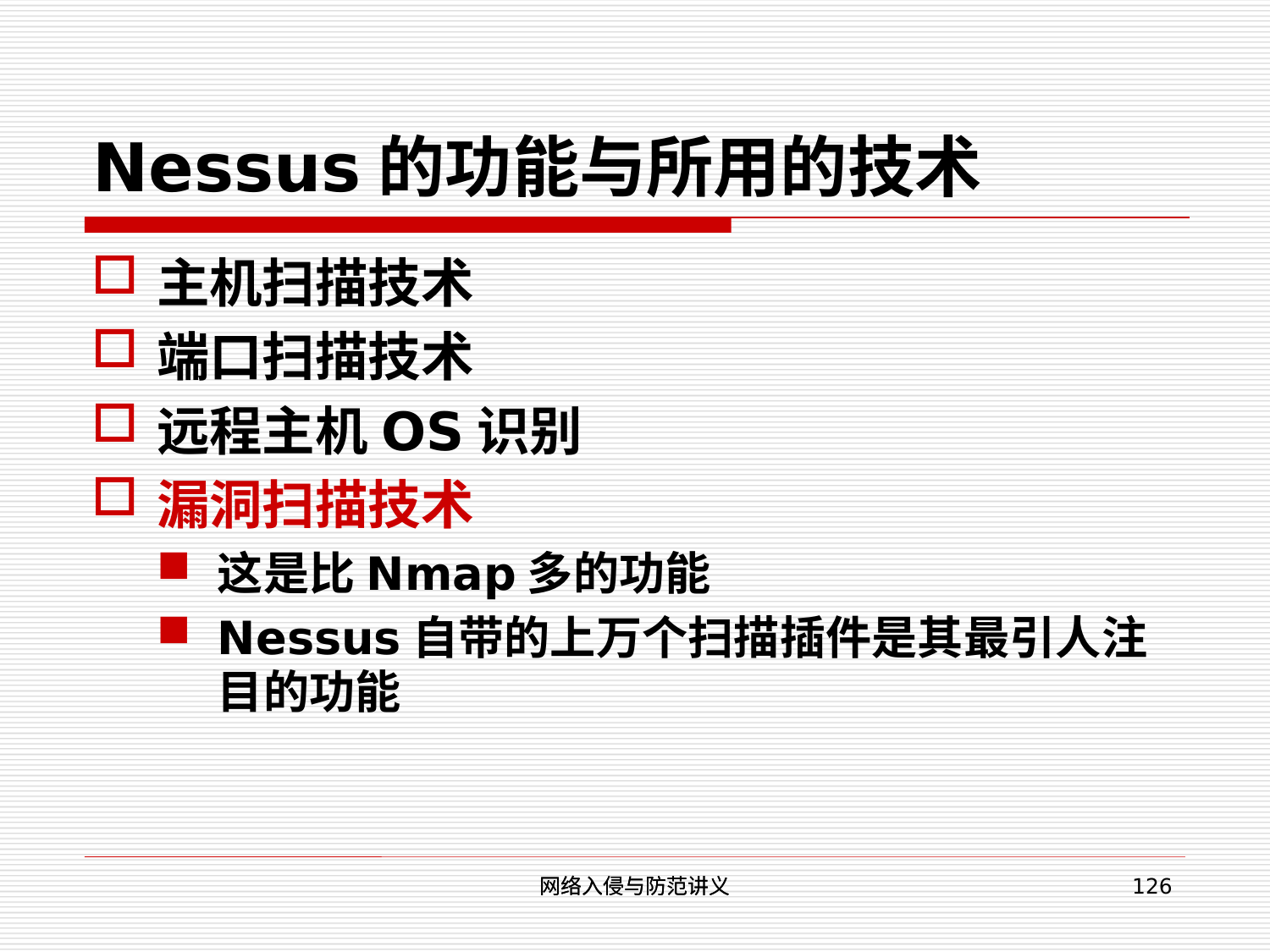

# Nessus的功能与所用的技术
主机扫描技术
端口扫描技术
远程主机OS识别
漏洞扫描技术
这是比Nmap多的功能
Nessus自带的上万个扫描插件是其最引人注目的功能

网络入侵与防范讲义
网络入侵与防范讲义
126
126